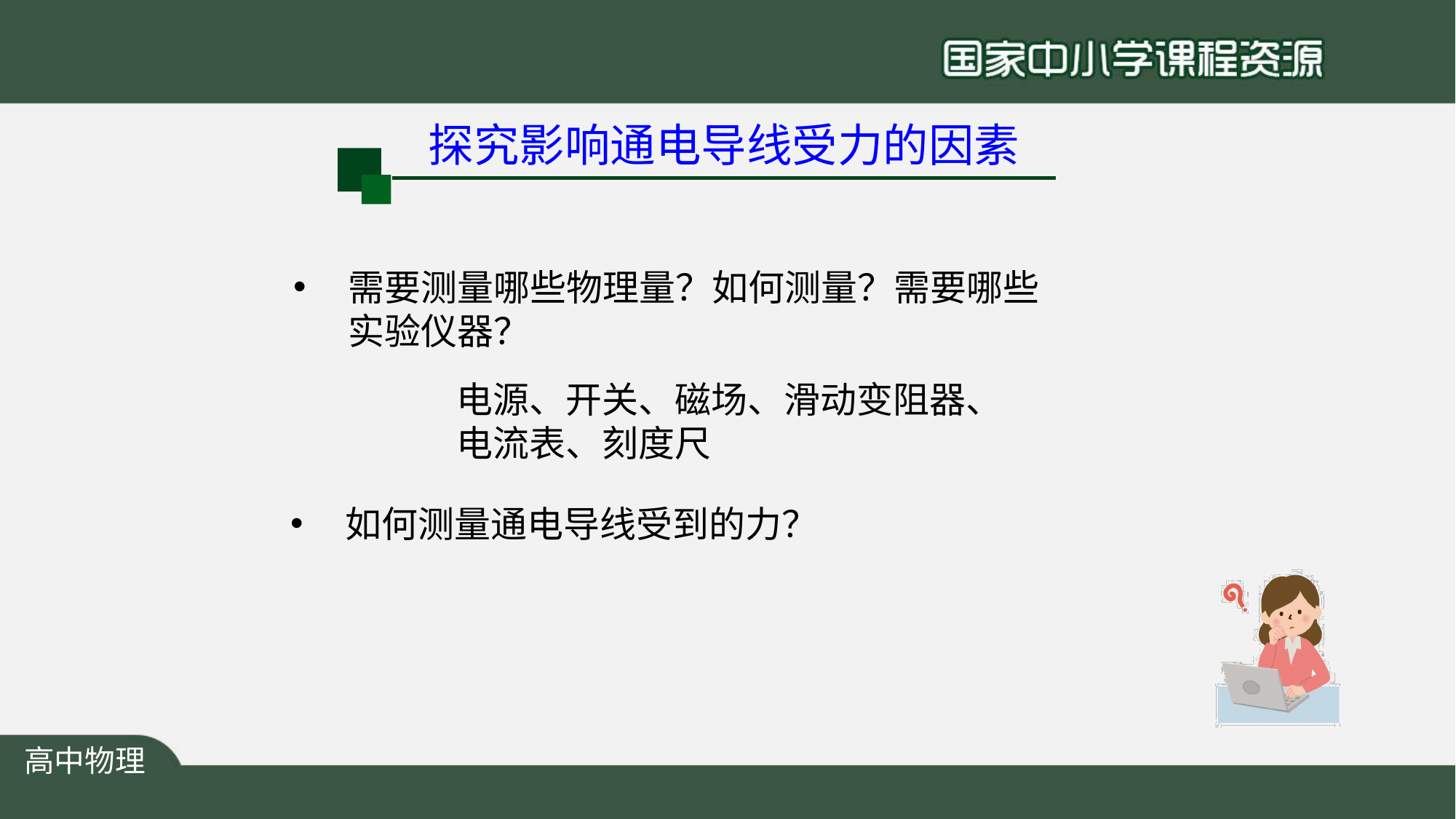

# 探究影响通电导线受力的因素

需要测量哪些物理量？如何测量？需要哪些 实验仪器？
电源、开关、磁场、滑动变阻器、 电流表、刻度尺
如何测量通电导线受到的力？

高中物理